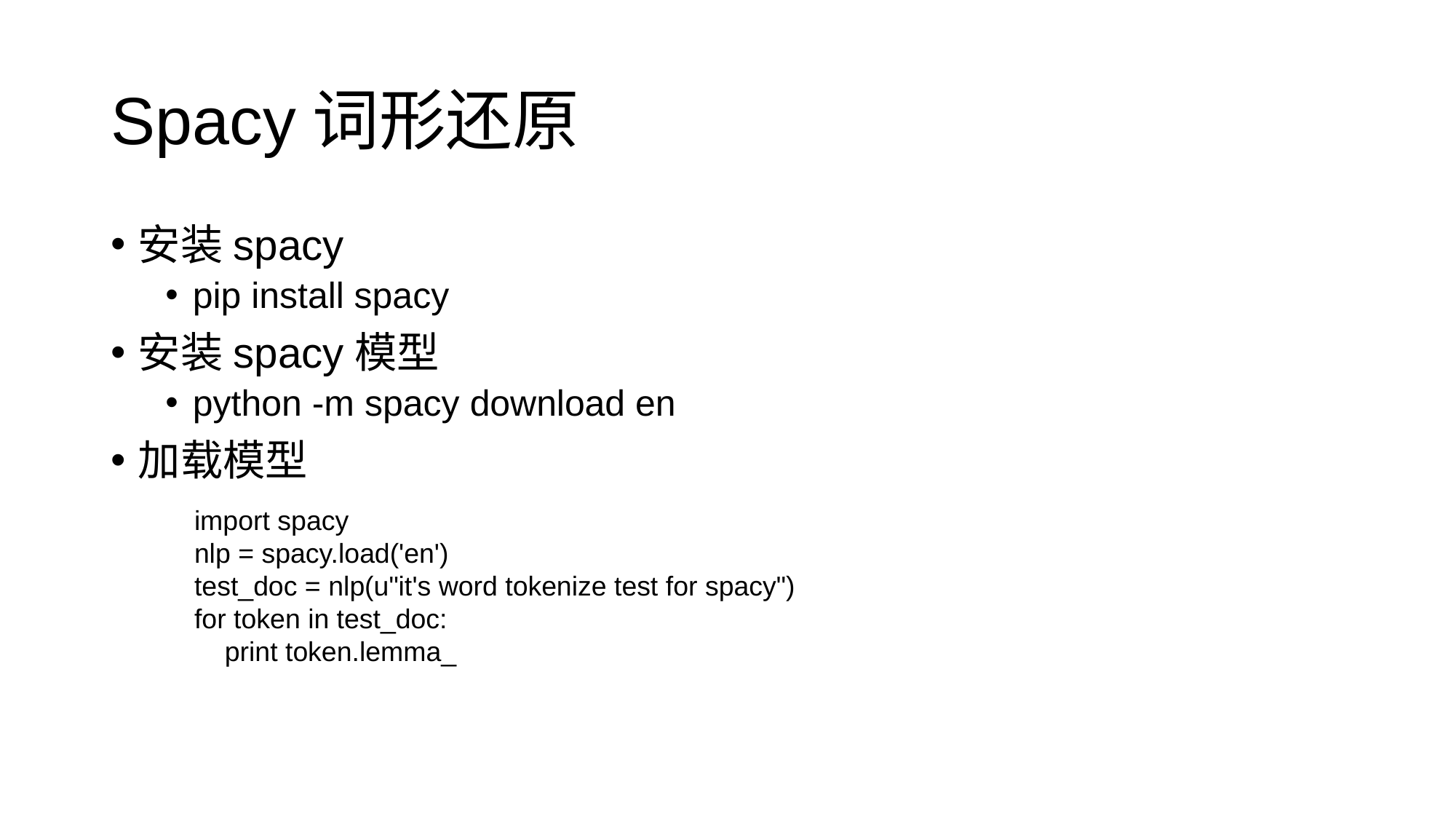

# Spacy词形还原
安装spacy
pip install spacy
安装spacy模型
python -m spacy download en
加载模型

import spacy
nlp = spacy.load('en')
test_doc = nlp(u"it's word tokenize test for spacy")
for token in test_doc:
    print token.lemma_